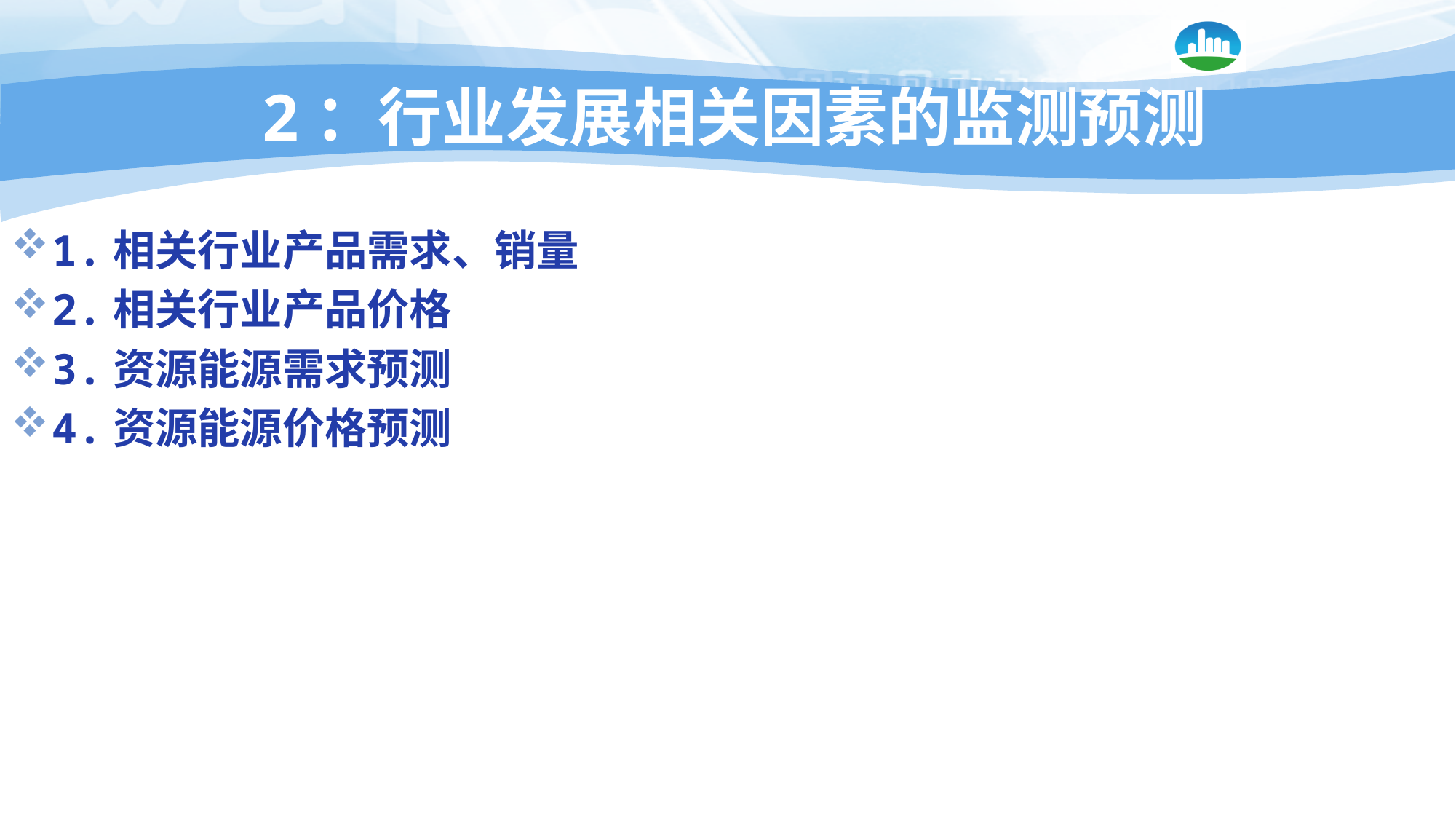

# 2：行业发展相关因素的监测预测
1.相关行业产品需求、销量
2.相关行业产品价格
3.资源能源需求预测
4.资源能源价格预测